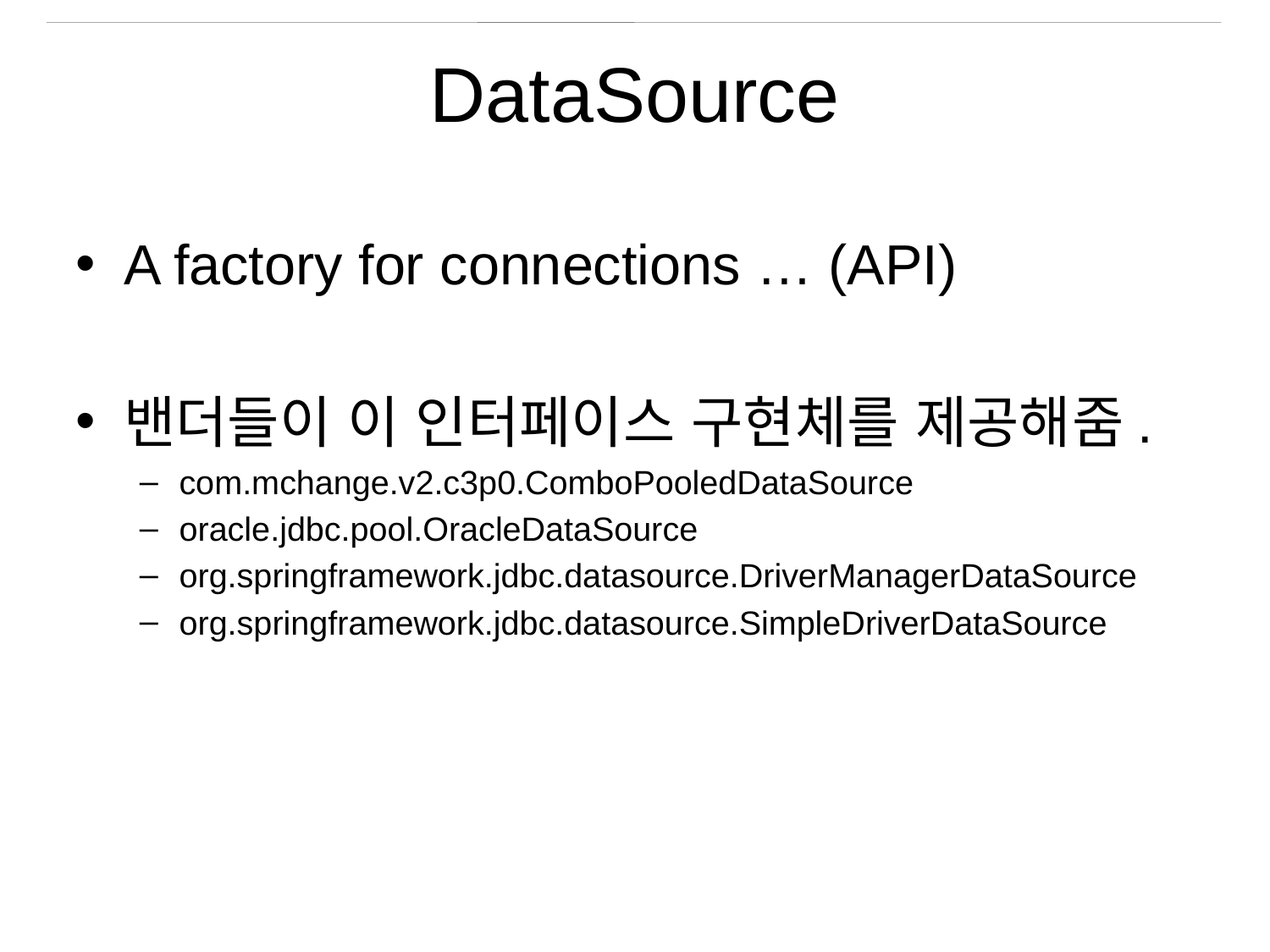

# DataSource
A factory for connections … (API)

밴더들이 이 인터페이스 구현체를 제공해줌.
com.mchange.v2.c3p0.ComboPooledDataSource
oracle.jdbc.pool.OracleDataSource
org.springframework.jdbc.datasource.DriverManagerDataSource
org.springframework.jdbc.datasource.SimpleDriverDataSource